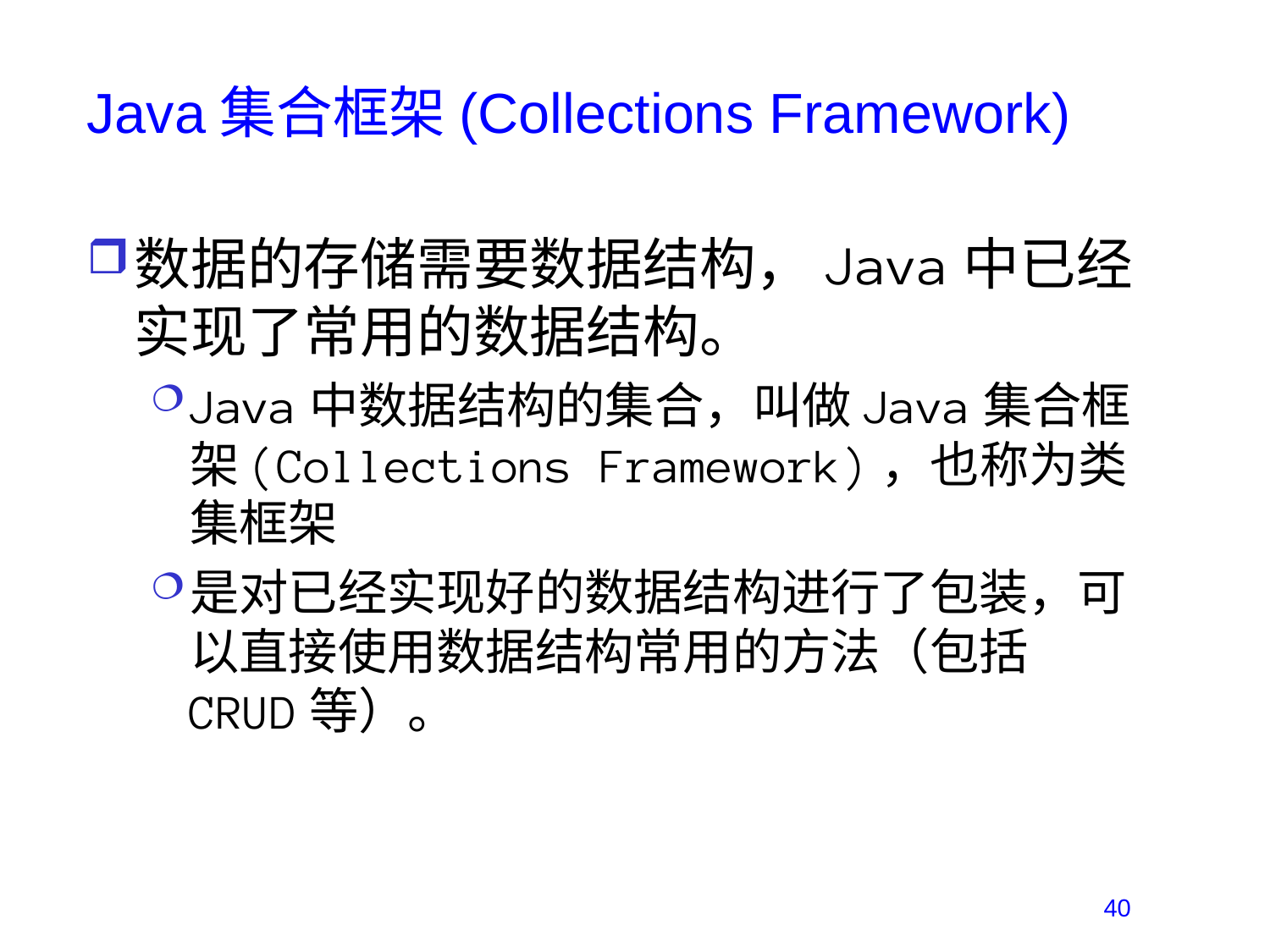

# Java集合框架(Collections Framework)
数据的存储需要数据结构，Java中已经实现了常用的数据结构。
Java中数据结构的集合，叫做Java集合框架(Collections Framework)，也称为类集框架
是对已经实现好的数据结构进行了包装，可以直接使用数据结构常用的方法（包括CRUD等）。

40